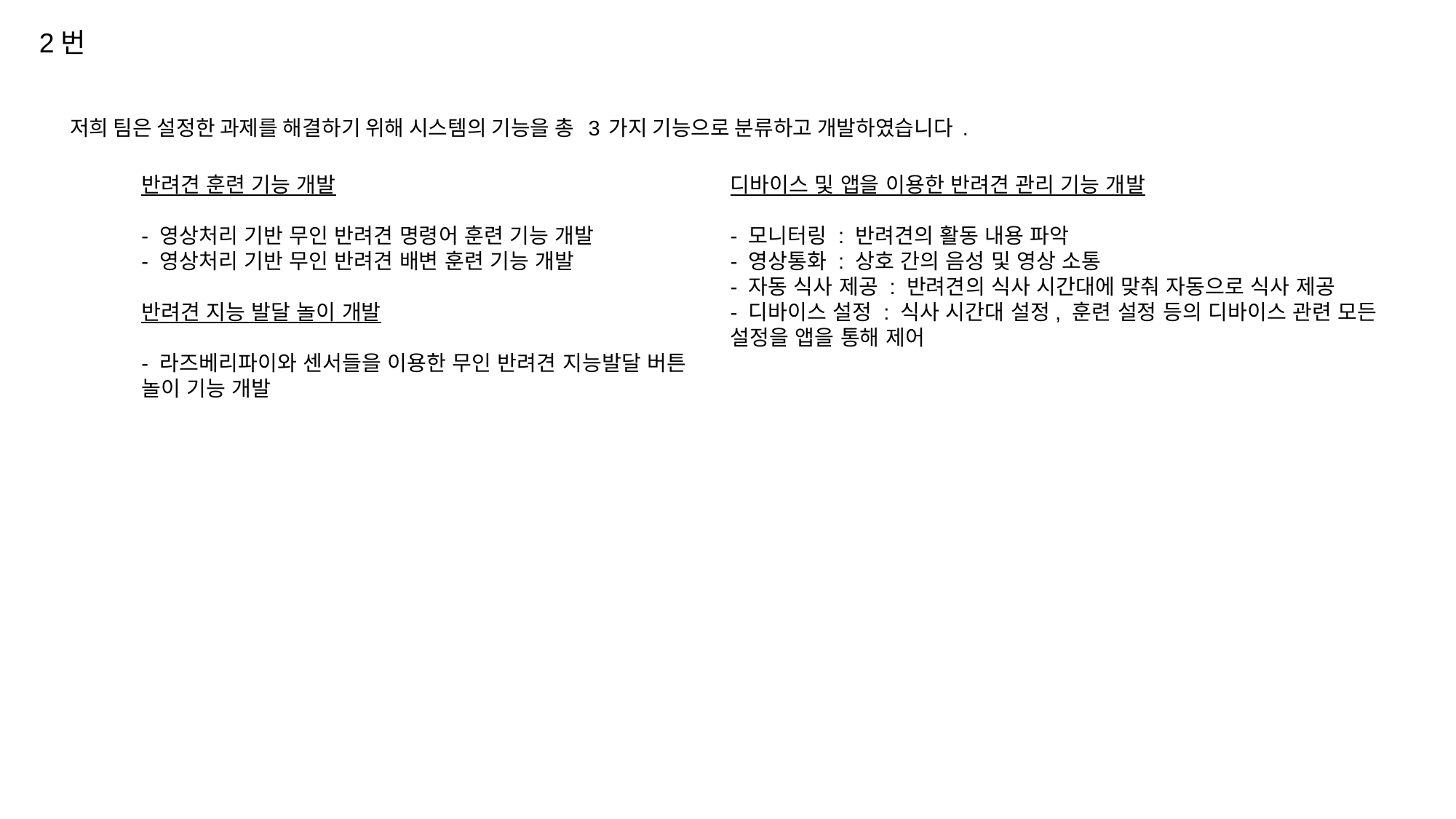

2번
저희 팀은 설정한 과제를 해결하기 위해 시스템의 기능을 총 3가지 기능으로 분류하고 개발하였습니다.
반려견 훈련 기능 개발

- 영상처리 기반 무인 반려견 명령어 훈련 기능 개발
- 영상처리 기반 무인 반려견 배변 훈련 기능 개발

반려견 지능 발달 놀이 개발

- 라즈베리파이와 센서들을 이용한 무인 반려견 지능발달 버튼 놀이 기능 개발

디바이스 및 앱을 이용한 반려견 관리 기능 개발

- 모니터링 : 반려견의 활동 내용 파악
- 영상통화 : 상호 간의 음성 및 영상 소통
- 자동 식사 제공 : 반려견의 식사 시간대에 맞춰 자동으로 식사 제공
- 디바이스 설정 : 식사 시간대 설정, 훈련 설정 등의 디바이스 관련 모든 설정을 앱을 통해 제어